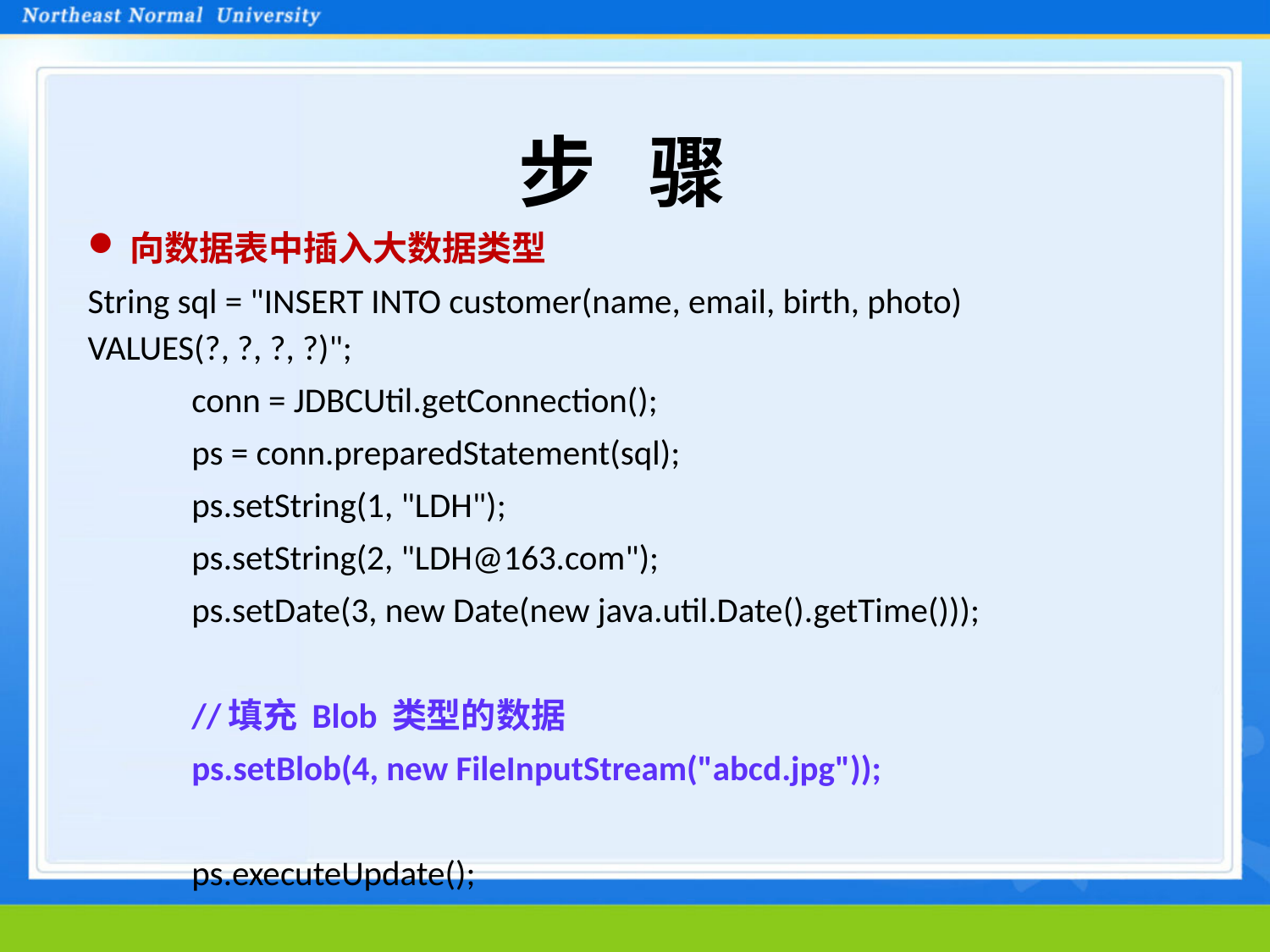

# 步   骤
向数据表中插入大数据类型
String sql = "INSERT INTO customer(name, email, birth, photo) VALUES(?, ?, ?, ?)";
	conn = JDBCUtil.getConnection();
	ps = conn.preparedStatement(sql);
	ps.setString(1, "LDH");
	ps.setString(2, "LDH@163.com");
	ps.setDate(3, new Date(new java.util.Date().getTime()));

	//填充 Blob 类型的数据
	ps.setBlob(4, new FileInputStream("abcd.jpg"));

	ps.executeUpdate();